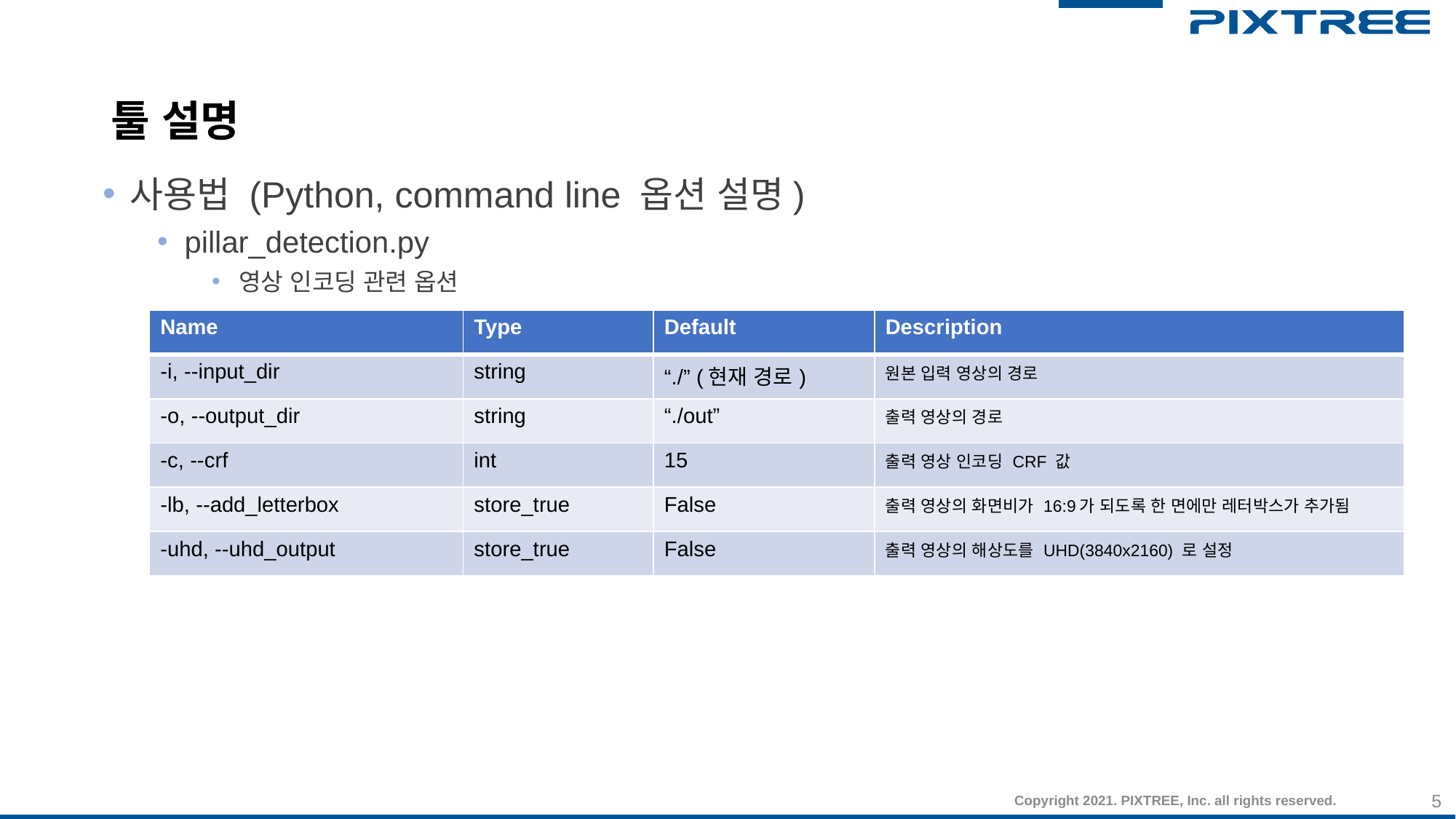

# 툴 설명
사용법 (Python, command line 옵션 설명)
pillar_detection.py
영상 인코딩 관련 옵션

| Name | Type | Default | Description |
| --- | --- | --- | --- |
| -i, --input\_dir | string | “./” (현재 경로) | 원본 입력 영상의 경로 |
| -o, --output\_dir | string | “./out” | 출력 영상의 경로 |
| -c, --crf | int | 15 | 출력 영상 인코딩 CRF 값 |
| -lb, --add\_letterbox | store\_true | False | 출력 영상의 화면비가 16:9가 되도록 한 면에만 레터박스가 추가됨 |
| -uhd, --uhd\_output | store\_true | False | 출력 영상의 해상도를 UHD(3840x2160) 로 설정 |
Copyright 2021. PIXTREE, Inc. all rights reserved.
5